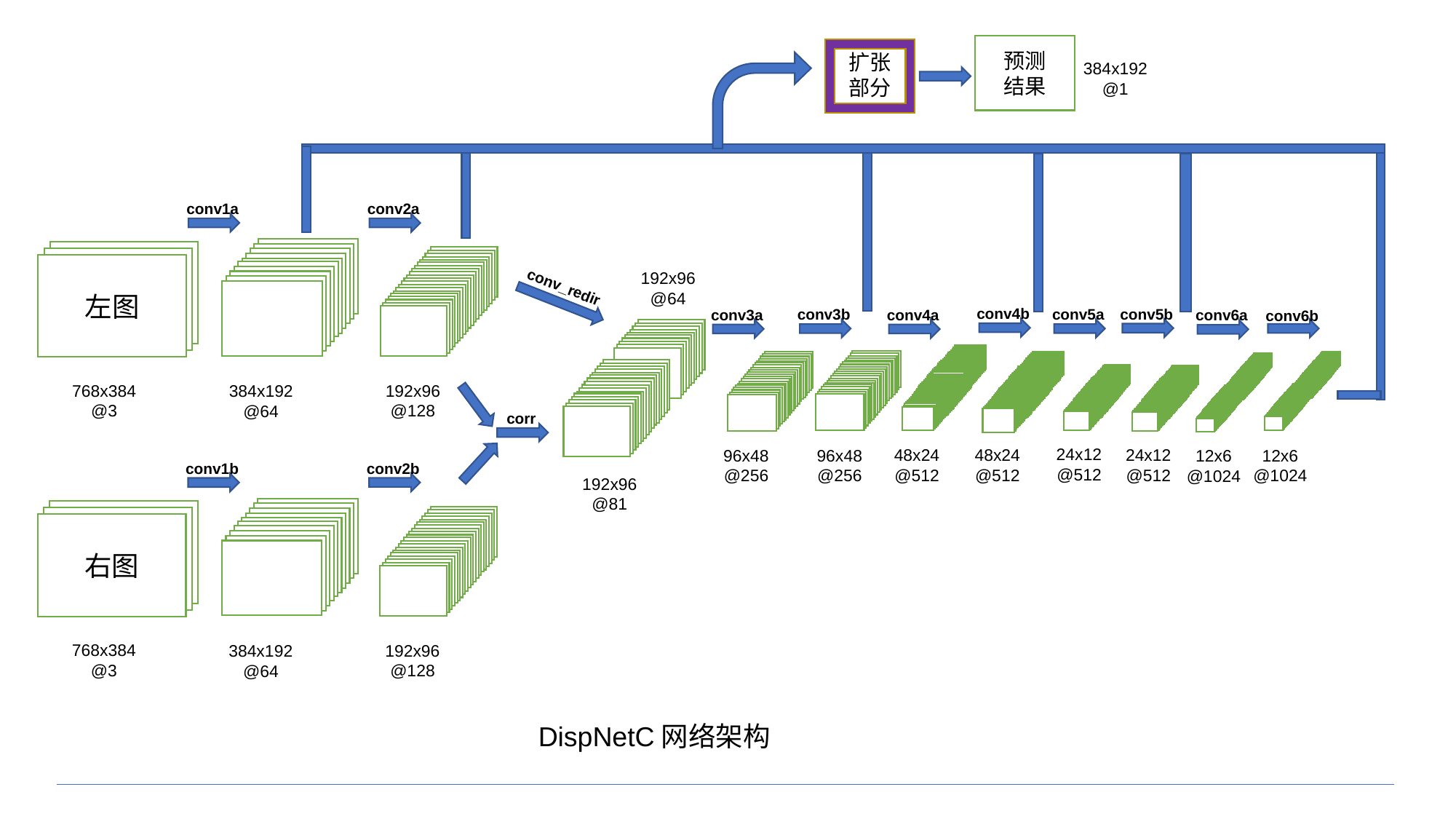

预测
结果

扩张
部分

384x192
@1

conv2a

conv1a

左图

768x384
@3
192x96
@128
384x192
@64

corr

conv2b

conv1b

右图

768x384
@3
192x96
@128
384x192
@64
192x96
@64
conv_redir

192x96
@81
conv4b

conv5b

conv5a

conv3b

conv3a

conv4a

conv6a

conv6b

24x12
@512
48x24
@512
48x24
@512
24x12
@512
96x48
@256
12x6
@1024
96x48
@256
12x6
@1024
DispNetC网络架构